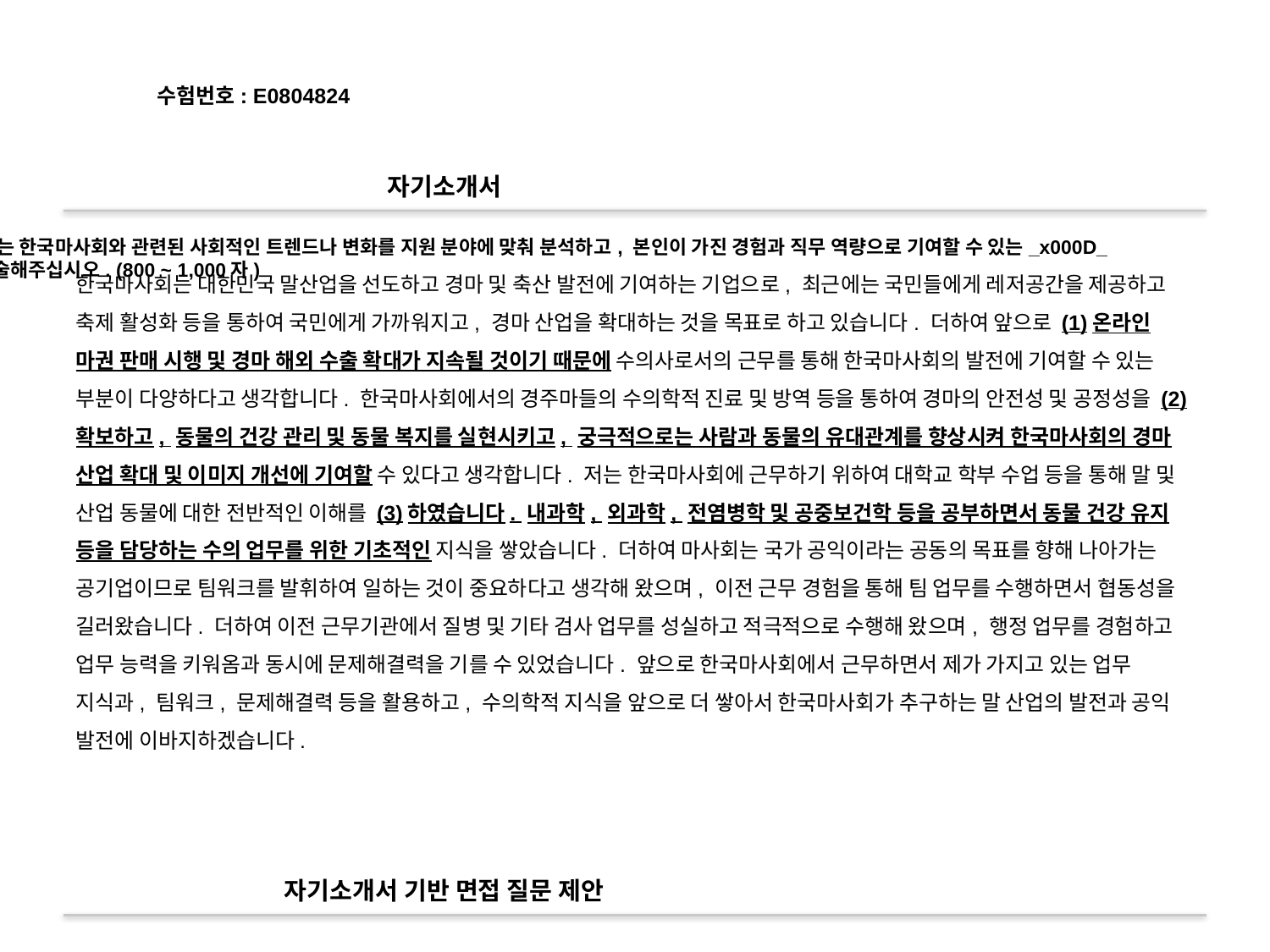

수험번호: E0804824
#

자기소개서

본인이 최근 관심을 갖고 있는 한국마사회와 관련된 사회적인 트렌드나 변화를 지원 분야에 맞춰 분석하고, 본인이 가진 경험과 직무 역량으로 기여할 수 있는_x000D_
바가 무엇인지 자세하게 기술해주십시오. (800 ~ 1,000자)

한국마사회는 대한민국 말산업을 선도하고 경마 및 축산 발전에 기여하는 기업으로, 최근에는 국민들에게 레저공간을 제공하고 축제 활성화 등을 통하여 국민에게 가까워지고, 경마 산업을 확대하는 것을 목표로 하고 있습니다. 더하여 앞으로 (1)온라인 마권 판매 시행 및 경마 해외 수출 확대가 지속될 것이기 때문에 수의사로서의 근무를 통해 한국마사회의 발전에 기여할 수 있는 부분이 다양하다고 생각합니다. 한국마사회에서의 경주마들의 수의학적 진료 및 방역 등을 통하여 경마의 안전성 및 공정성을 (2)확보하고, 동물의 건강 관리 및 동물 복지를 실현시키고, 궁극적으로는 사람과 동물의 유대관계를 향상시켜 한국마사회의 경마 산업 확대 및 이미지 개선에 기여할 수 있다고 생각합니다. 저는 한국마사회에 근무하기 위하여 대학교 학부 수업 등을 통해 말 및 산업 동물에 대한 전반적인 이해를 (3)하였습니다. 내과학, 외과학, 전염병학 및 공중보건학 등을 공부하면서 동물 건강 유지 등을 담당하는 수의 업무를 위한 기초적인 지식을 쌓았습니다. 더하여 마사회는 국가 공익이라는 공동의 목표를 향해 나아가는 공기업이므로 팀워크를 발휘하여 일하는 것이 중요하다고 생각해 왔으며, 이전 근무 경험을 통해 팀 업무를 수행하면서 협동성을 길러왔습니다. 더하여 이전 근무기관에서 질병 및 기타 검사 업무를 성실하고 적극적으로 수행해 왔으며, 행정 업무를 경험하고 업무 능력을 키워옴과 동시에 문제해결력을 기를 수 있었습니다. 앞으로 한국마사회에서 근무하면서 제가 가지고 있는 업무 지식과, 팀워크, 문제해결력 등을 활용하고, 수의학적 지식을 앞으로 더 쌓아서 한국마사회가 추구하는 말 산업의 발전과 공익 발전에 이바지하겠습니다.

자기소개서 기반 면접 질문 제안

(1) 한국마사회에서 경주마들의 수의학적 진료와 방역을 통해 어떻게 경마의 안전성과 공정성을 확보할 계획인가요?
(2) 당신이 대학교에서 학부 수업을 통해 이해한 말 및 산업 동물에 대한 전반적인 지식은 무엇인가요?
(3) 이전 근무에서 협동성을 어떻게 길러왔고, 이는 팀워크에 어떤 영향을 미쳤나요?